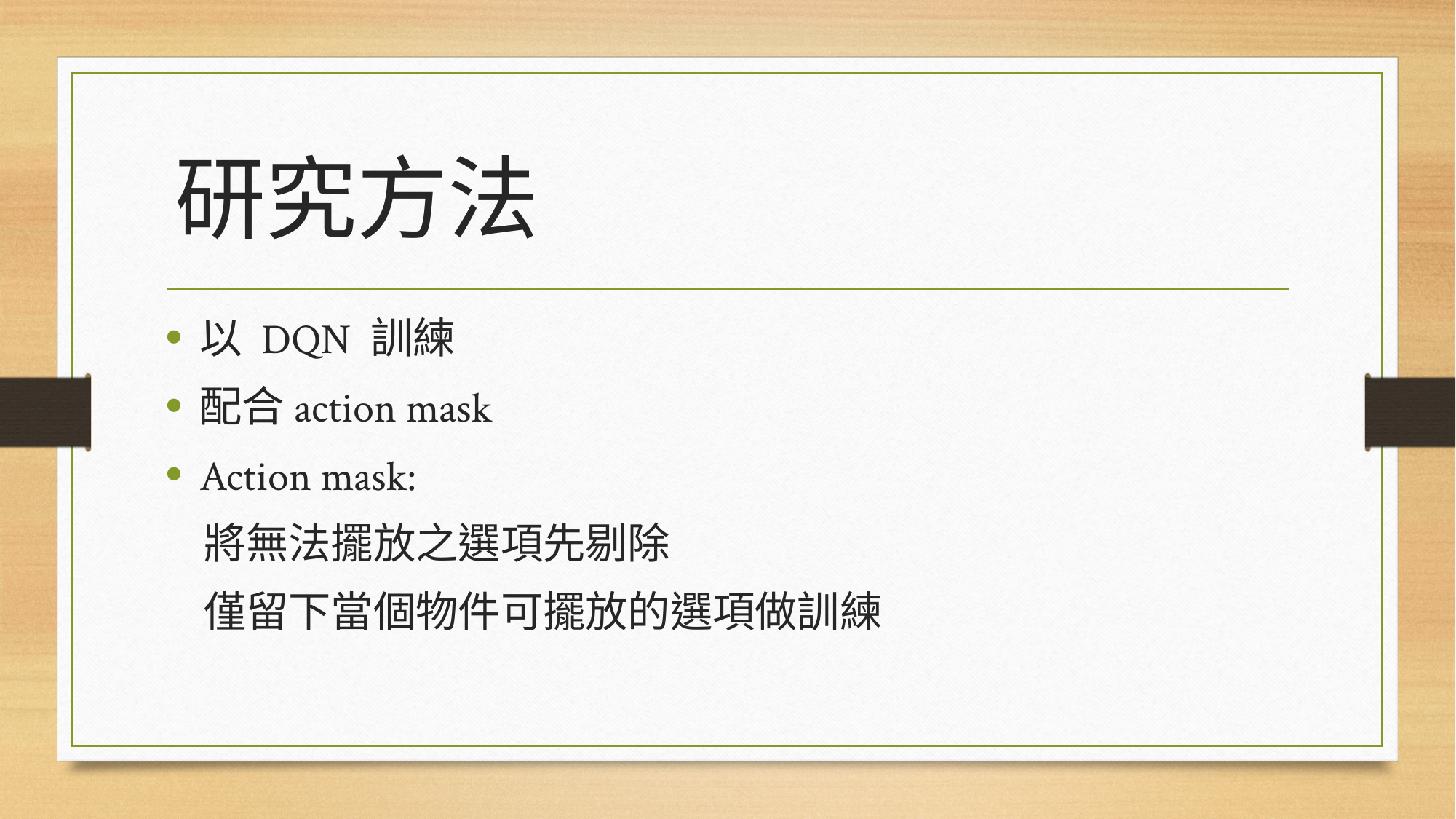

# 研究方法
以 DQN 訓練
配合action mask
Action mask:
   將無法擺放之選項先剔除
   僅留下當個物件可擺放的選項做訓練